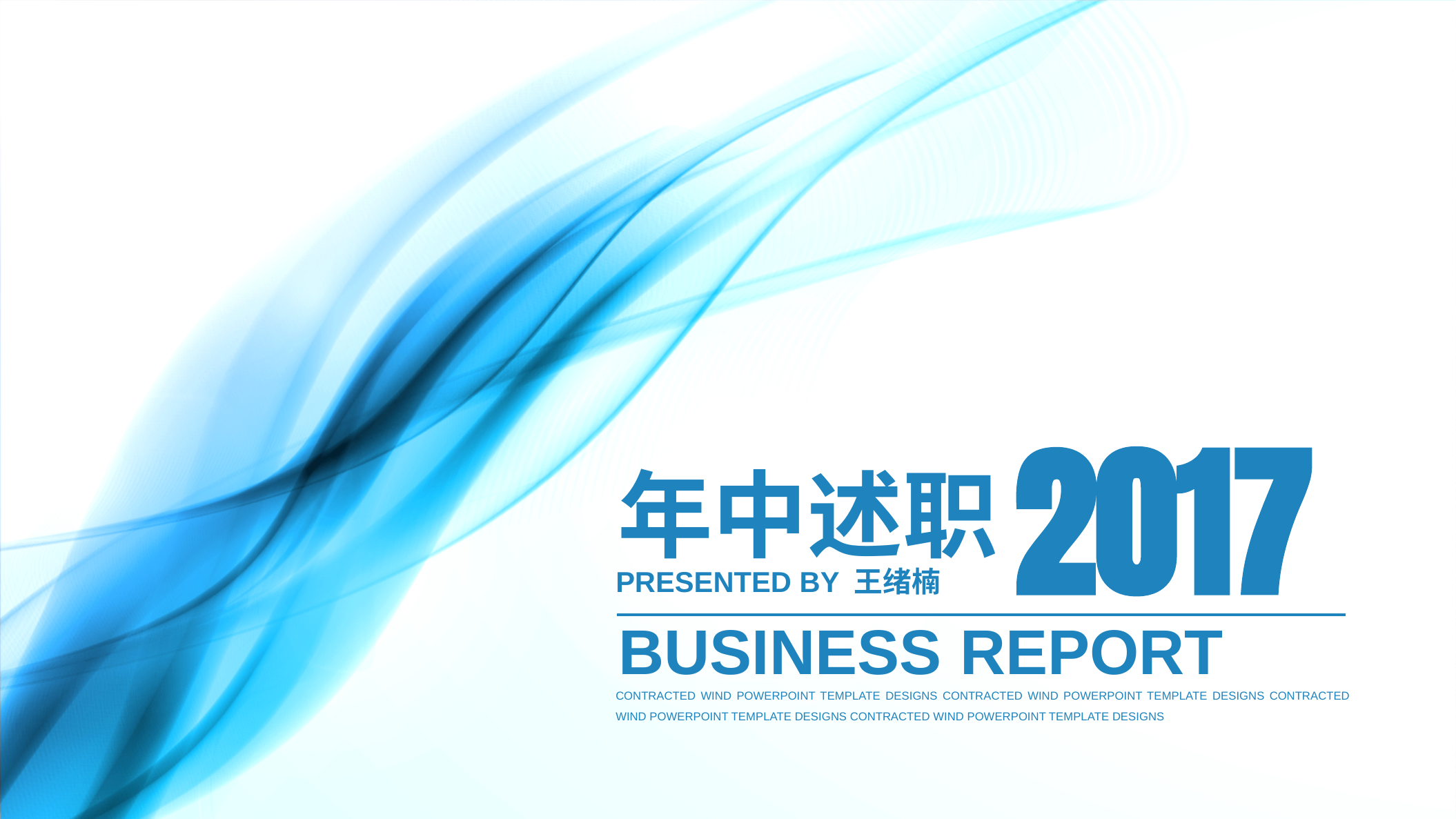

2017
年中述职
PRESENTED BY 王绪楠
BUSINESS REPORT
CONTRACTED WIND POWERPOINT TEMPLATE DESIGNS CONTRACTED WIND POWERPOINT TEMPLATE DESIGNS CONTRACTED WIND POWERPOINT TEMPLATE DESIGNS CONTRACTED WIND POWERPOINT TEMPLATE DESIGNS